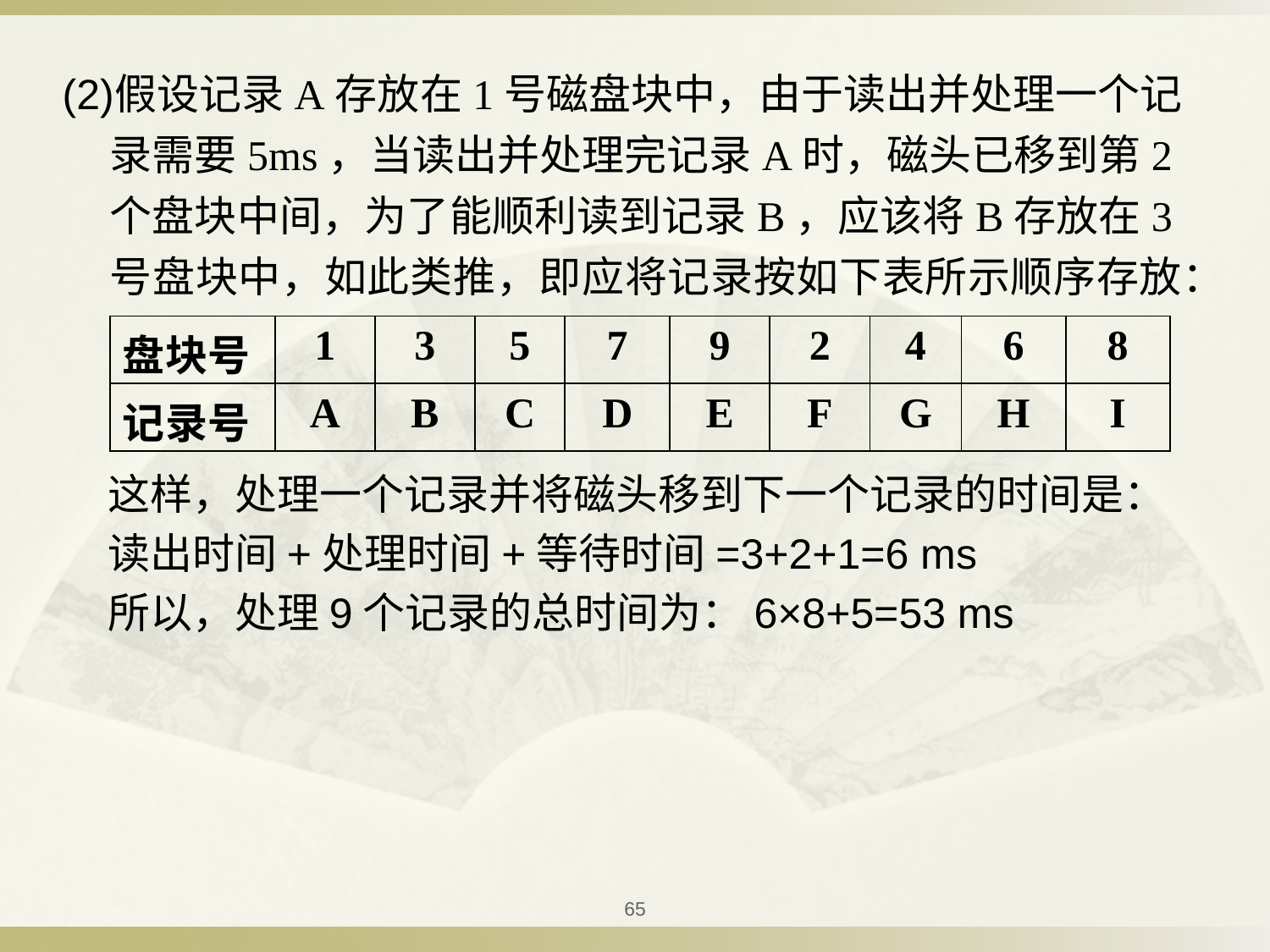

假设记录A存放在1号磁盘块中，由于读出并处理一个记录需要5ms，当读出并处理完记录A时，磁头已移到第2个盘块中间，为了能顺利读到记录B，应该将B存放在3号盘块中，如此类推，即应将记录按如下表所示顺序存放：
| 盘块号 | 1 | 3 | 5 | 7 | 9 | 2 | 4 | 6 | 8 |
| --- | --- | --- | --- | --- | --- | --- | --- | --- | --- |
| 记录号 | A | B | C | D | E | F | G | H | I |
这样，处理一个记录并将磁头移到下一个记录的时间是：
读出时间+处理时间+等待时间=3+2+1=6 ms
所以，处理9个记录的总时间为：6×8+5=53 ms
65